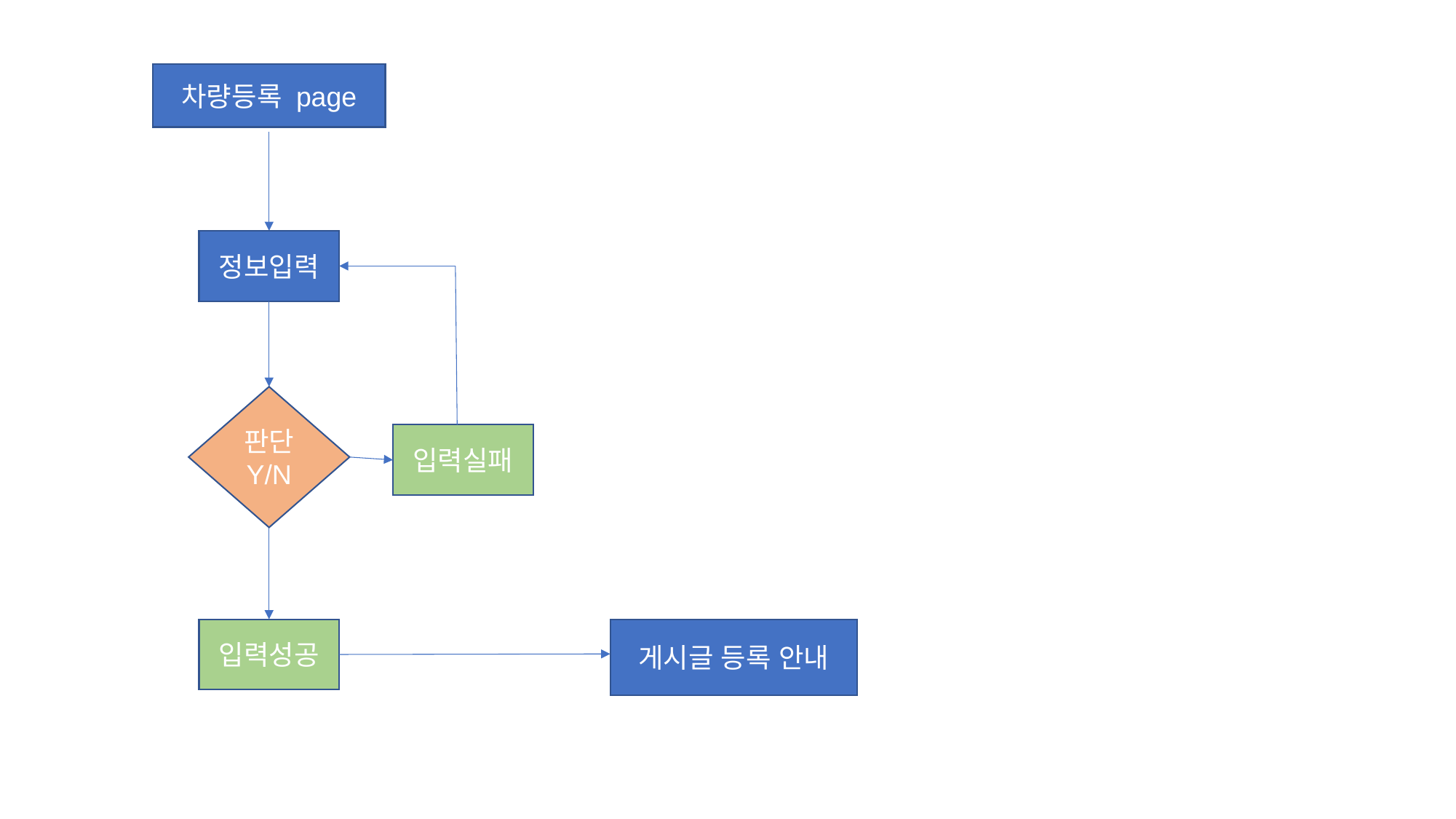

차량등록 page
정보입력
판단
Y/N
입력실패
입력성공
게시글 등록 안내